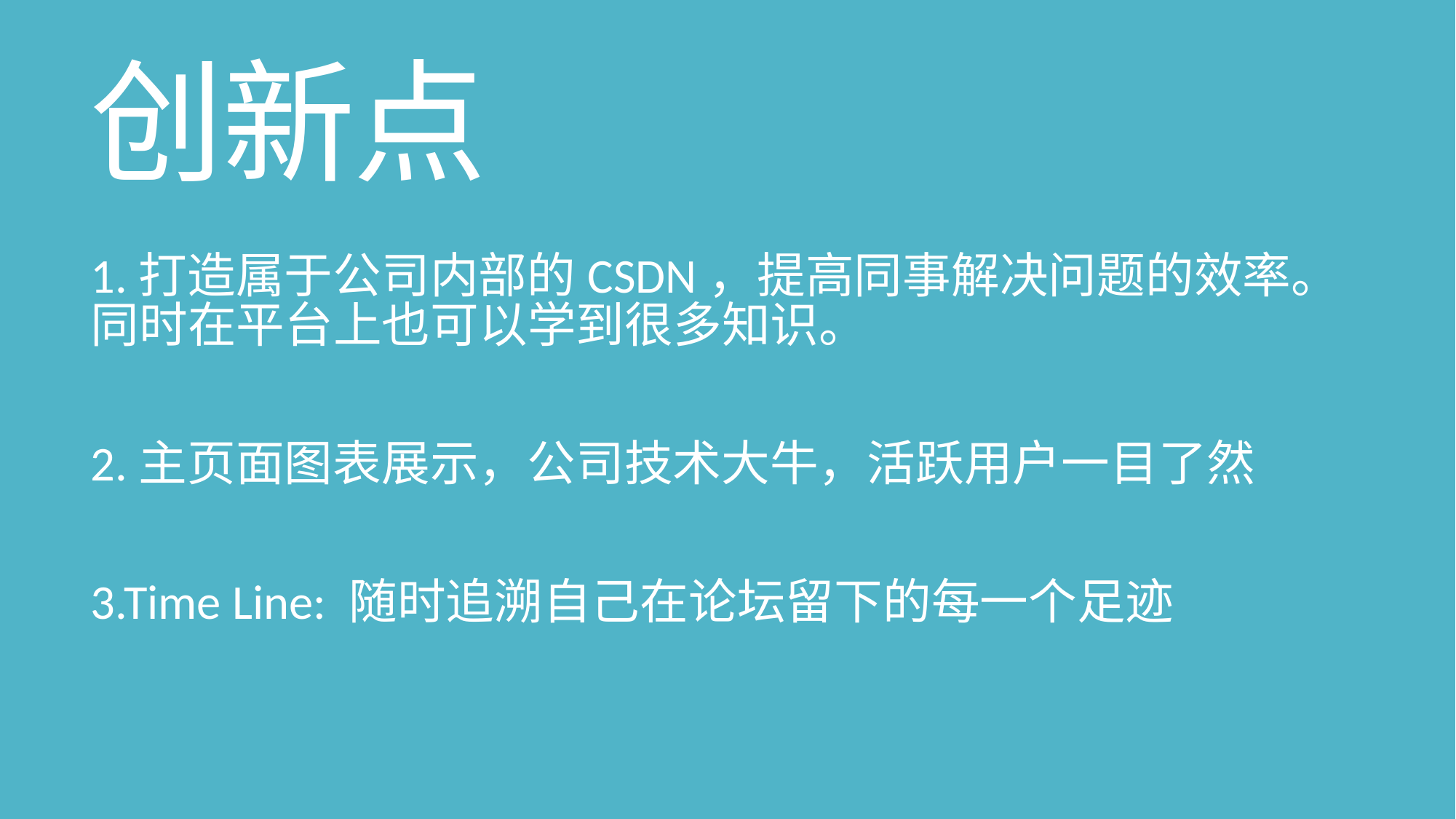

# 创新点
1.打造属于公司内部的CSDN，提高同事解决问题的效率。同时在平台上也可以学到很多知识。

2.主页面图表展示，公司技术大牛，活跃用户一目了然

3.Time Line: 随时追溯自己在论坛留下的每一个足迹